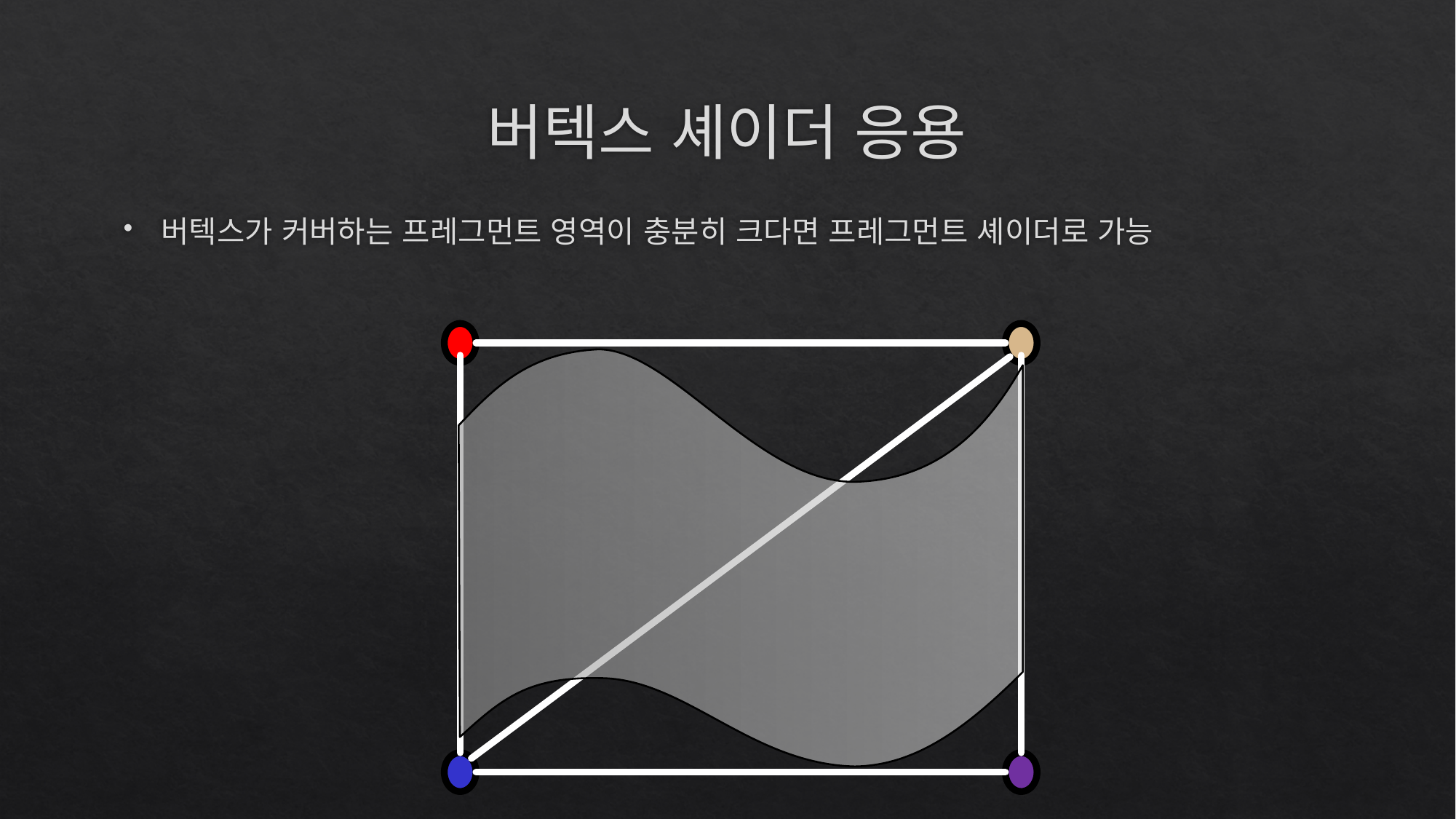

# 버텍스 셰이더 응용
버텍스가 커버하는 프레그먼트 영역이 충분히 크다면 프레그먼트 셰이더로 가능